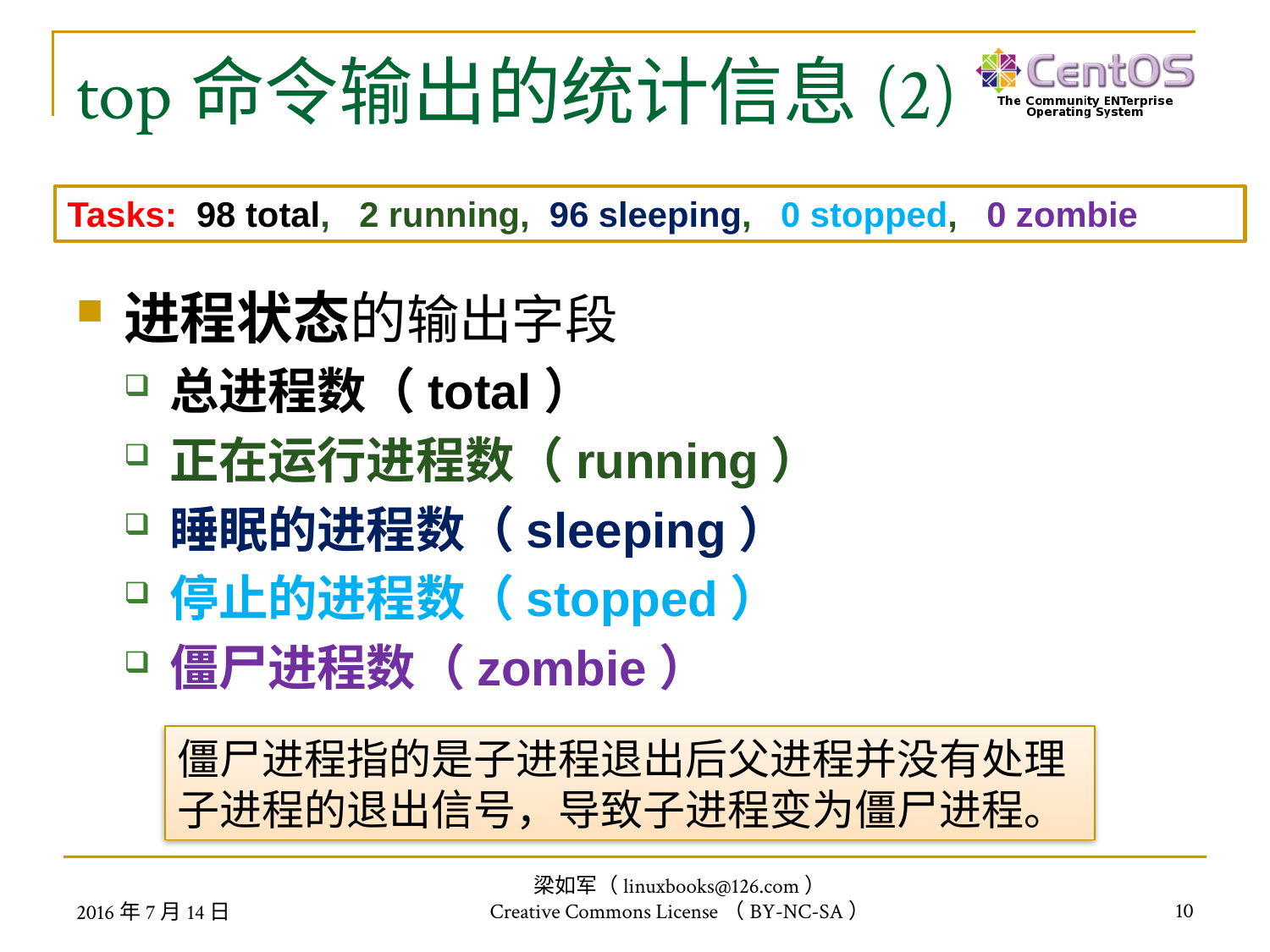

# top命令输出的统计信息(2)
Tasks:  98 total,   2 running,  96 sleeping,   0 stopped,   0 zombie
进程状态的输出字段
总进程数（total）
正在运行进程数（running）
睡眠的进程数（sleeping）
停止的进程数（stopped）
僵尸进程数（zombie）

僵尸进程指的是子进程退出后父进程并没有处理子进程的退出信号，导致子进程变为僵尸进程。
梁如军（linuxbooks@126.com）
Creative Commons License（BY-NC-SA）
2016年7月14日
10